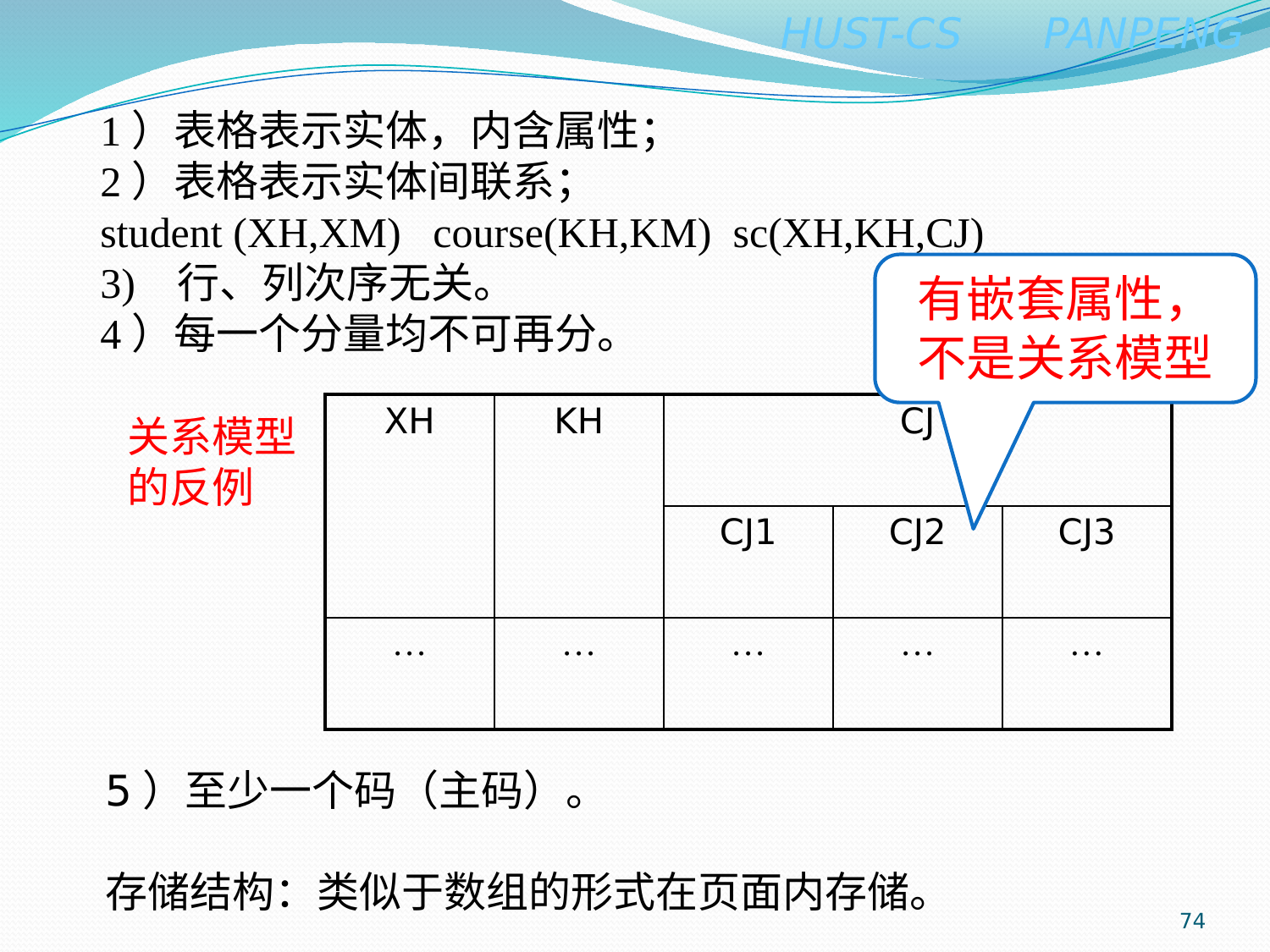

1）表格表示实体，内含属性；
2）表格表示实体间联系；
student (XH,XM)   course(KH,KM)  sc(XH,KH,CJ)
3)   行、列次序无关。
4）每一个分量均不可再分。
有嵌套属性，不是关系模型
| XH | KH | CJ |  |  |
| --- | --- | --- | --- | --- |
|  |  | CJ1 | CJ2 | CJ3 |
| … | … | … | … | … |
关系模型的反例
5）至少一个码（主码）。

存储结构：类似于数组的形式在页面内存储。
74